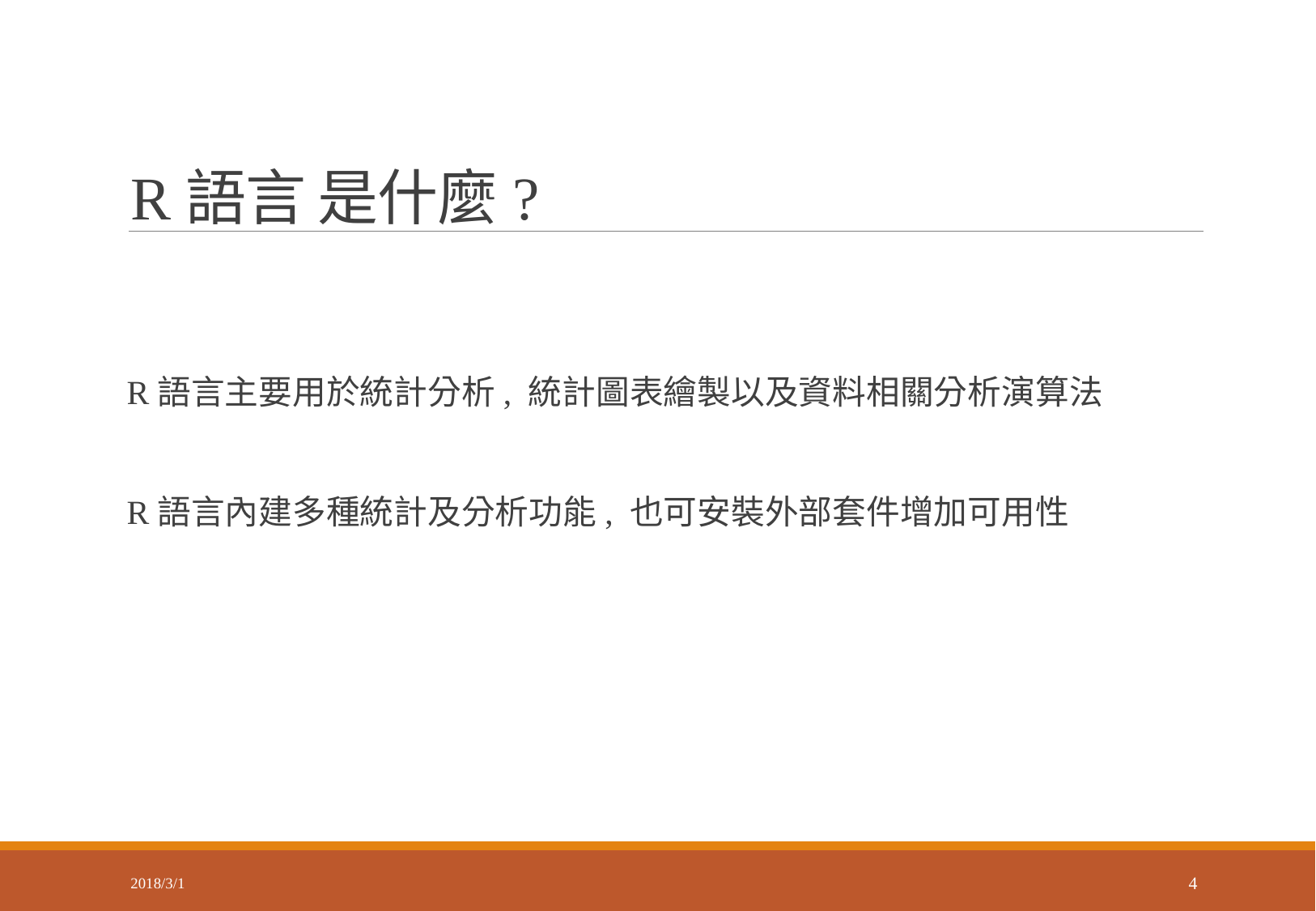

# R語言 是什麼?

 R語言主要用於統計分析, 統計圖表繪製以及資料相關分析演算法

 R語言內建多種統計及分析功能, 也可安裝外部套件增加可用性

2018/3/1
4